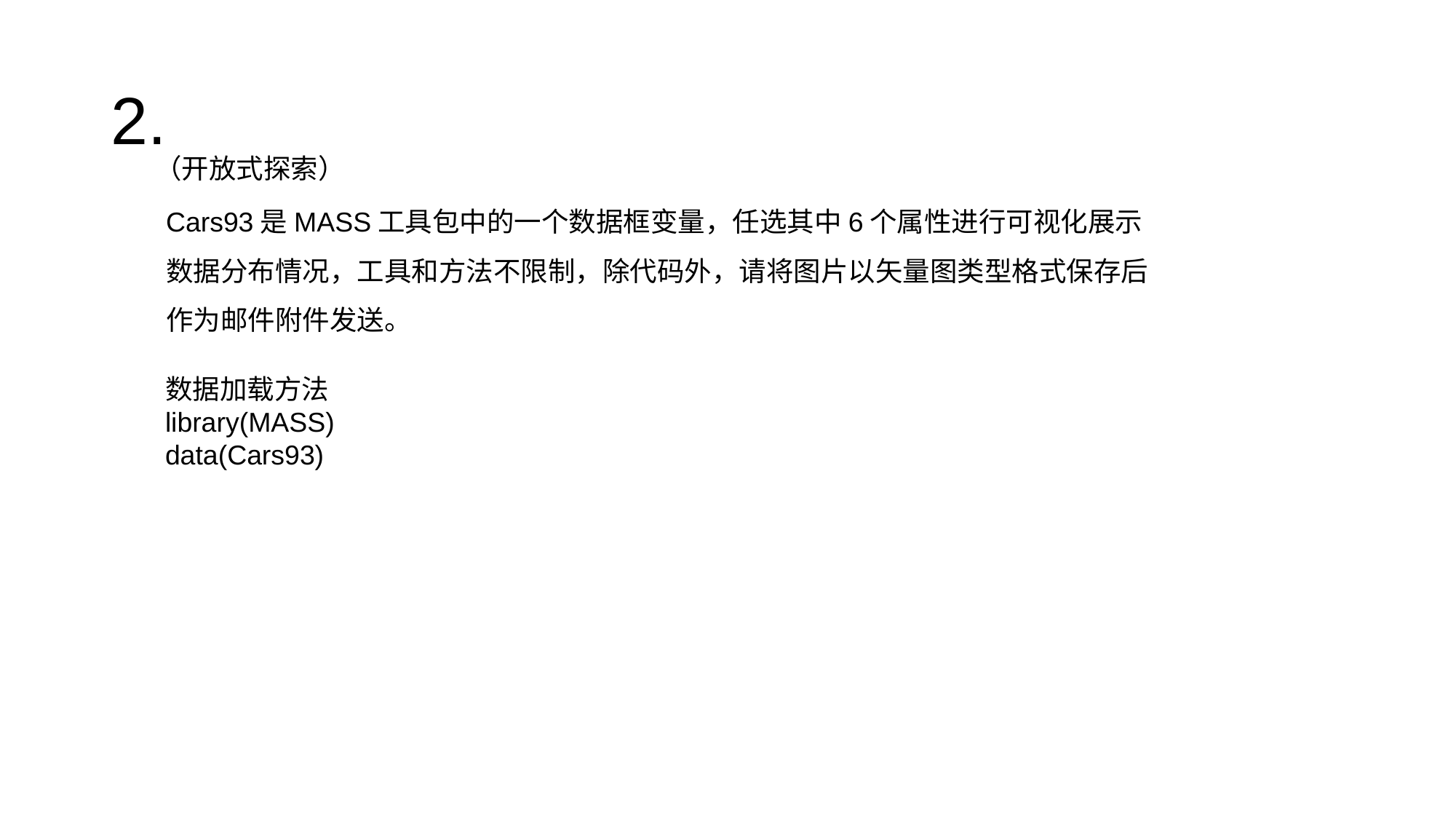

# 2.
（开放式探索）
Cars93是MASS工具包中的一个数据框变量，任选其中6个属性进行可视化展示数据分布情况，工具和方法不限制，除代码外，请将图片以矢量图类型格式保存后作为邮件附件发送。
数据加载方法
library(MASS)
data(Cars93)